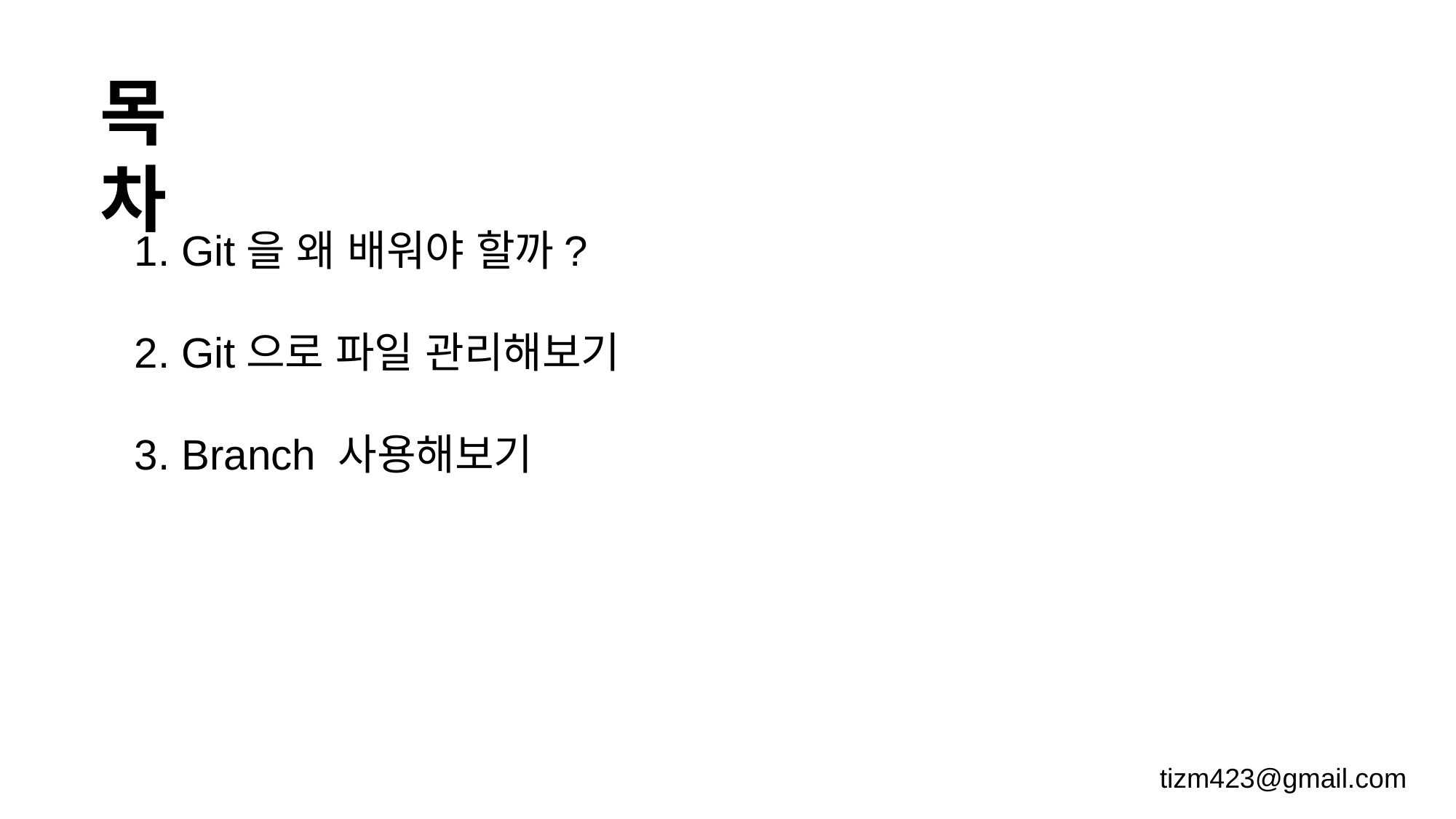

목차
1. Git을 왜 배워야 할까?

2. Git으로 파일 관리해보기

3. Branch 사용해보기
tizm423@gmail.com